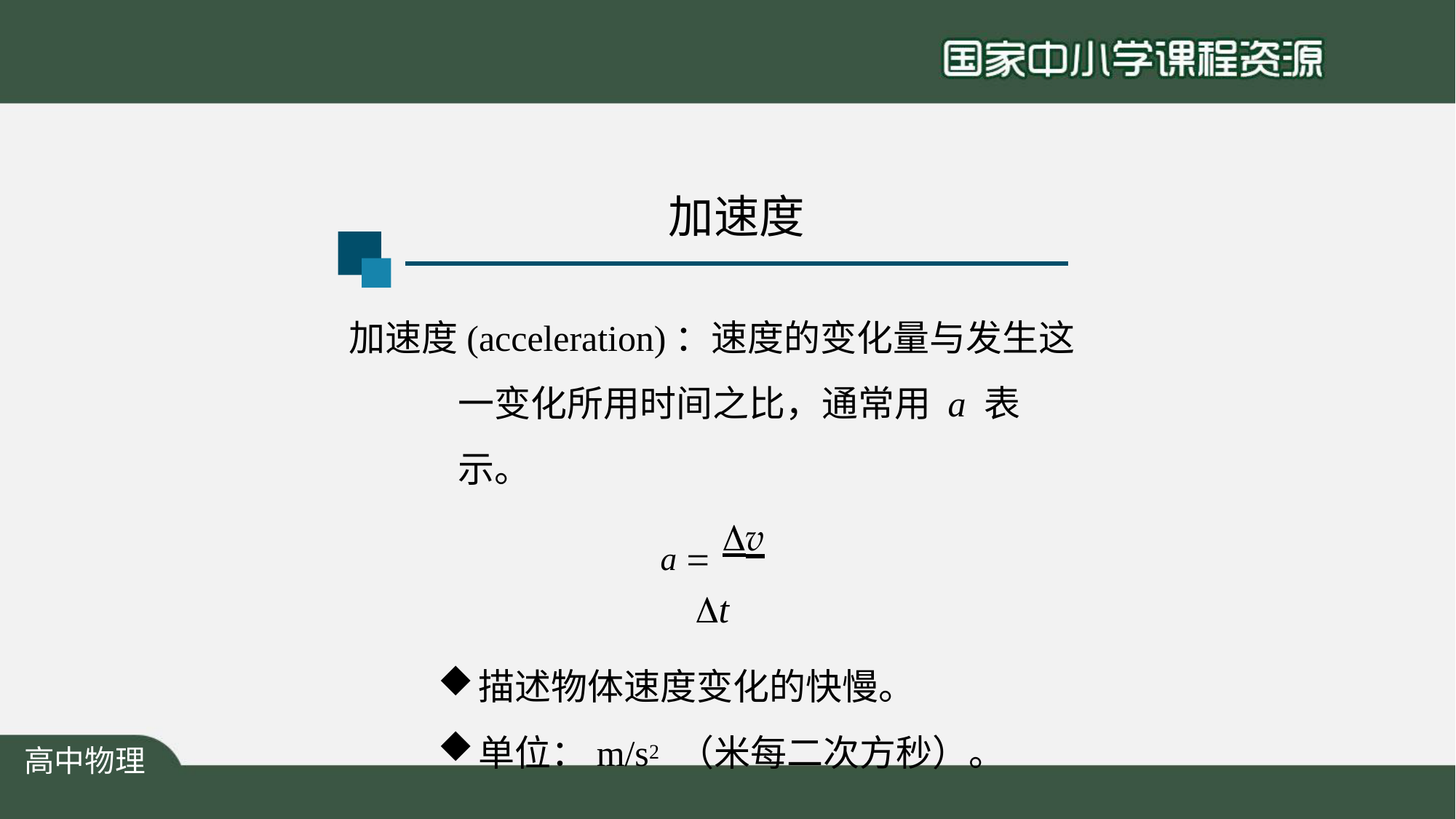

# 加速度

加速度(acceleration)：速度的变化量与发生这 一变化所用时间之比，通常用 a 表示。
a = Δv
Δt
描述物体速度变化的快慢。
单位：m/s2 （米每二次方秒）。
高中物理